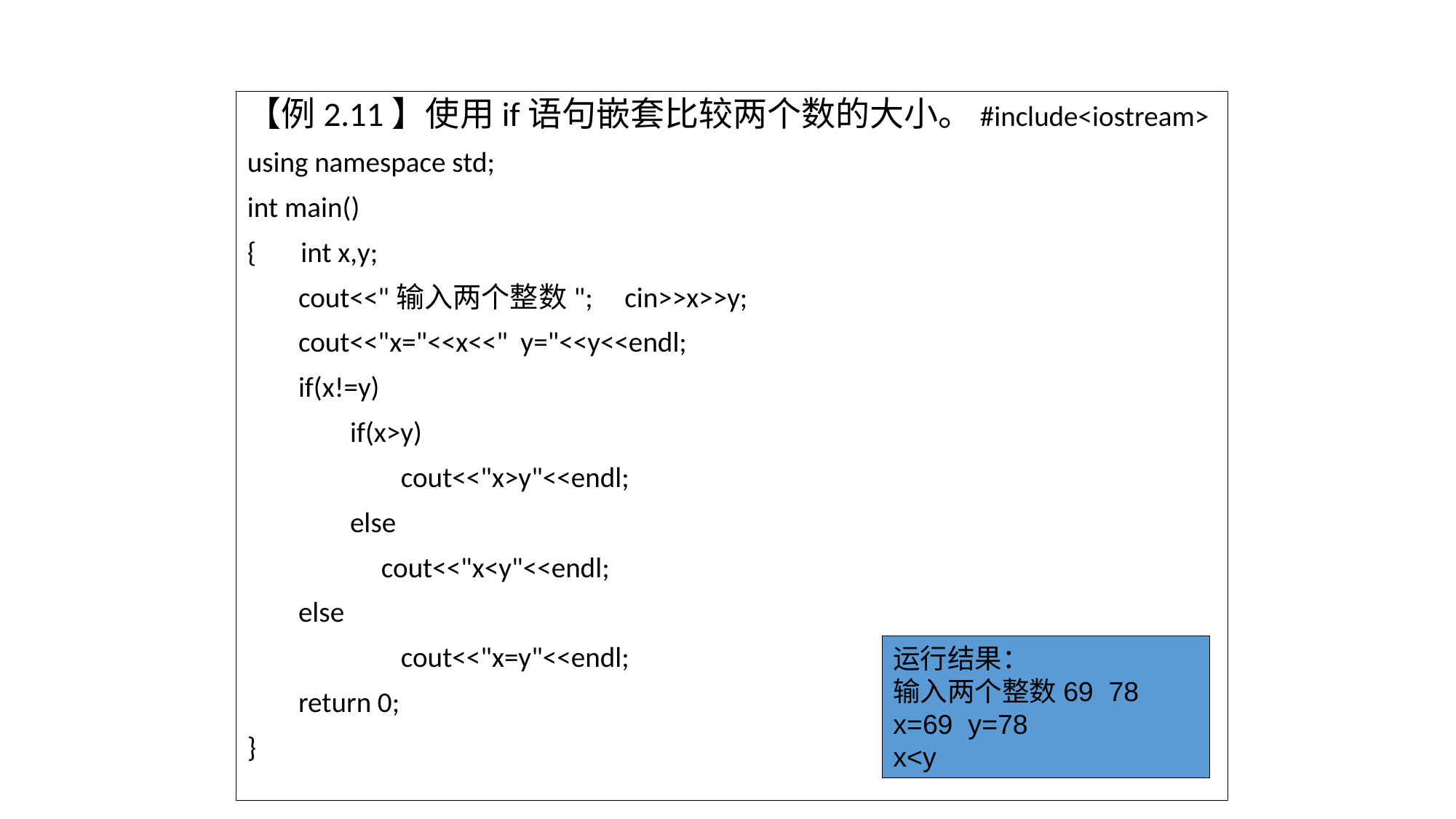

【例2.11】使用if语句嵌套比较两个数的大小。#include<iostream>
using namespace std;
int main()
{       int x,y;
        cout<<"输入两个整数";     cin>>x>>y;
        cout<<"x="<<x<<"  y="<<y<<endl;
        if(x!=y)
	if(x>y)
	        cout<<"x>y"<<endl;
	else
                     cout<<"x<y"<<endl;
        else
	        cout<<"x=y"<<endl;
        return 0;
}

运行结果：
输入两个整数69  78
x=69  y=78
x<y